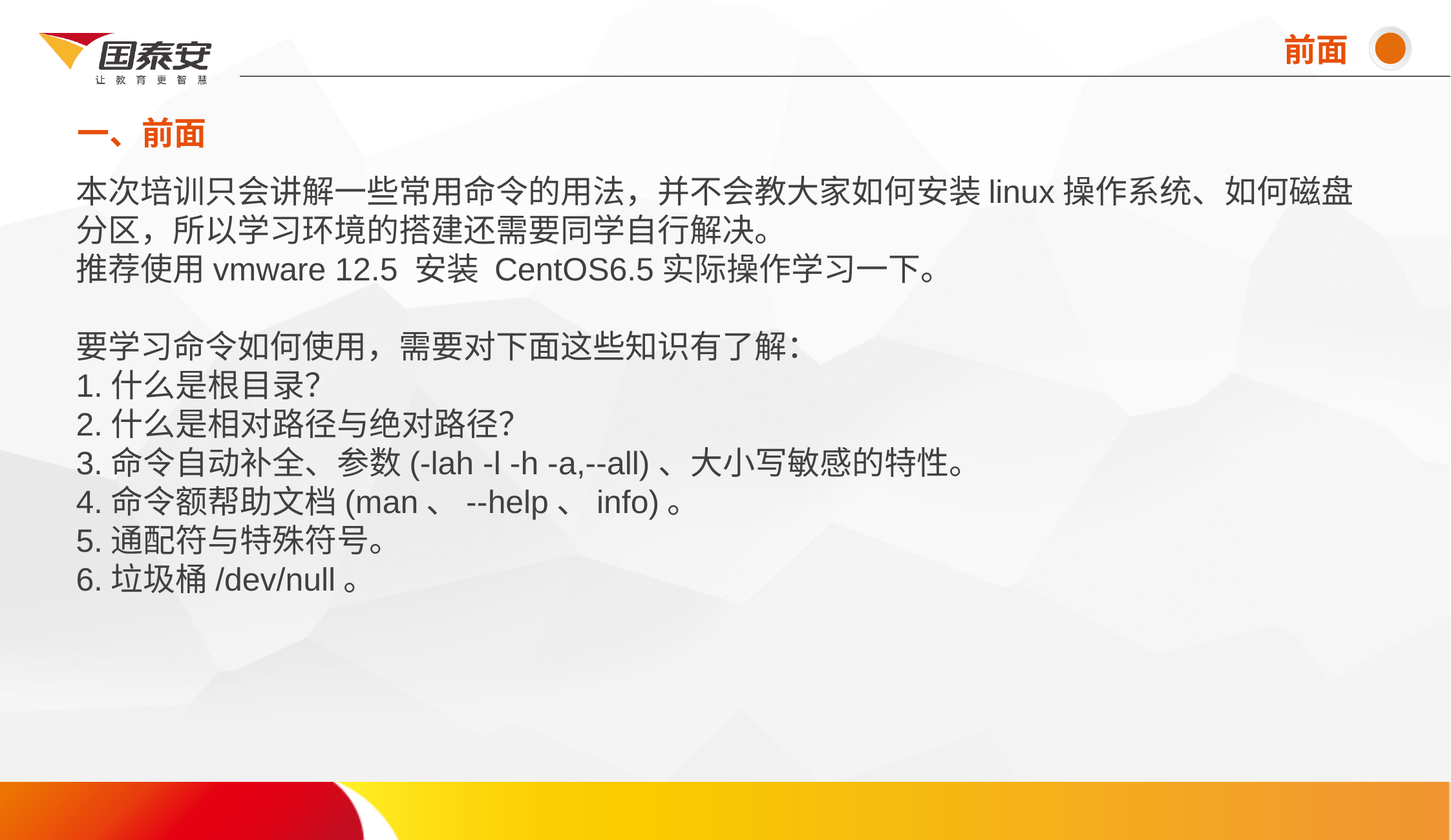

前面
一、前面
# 本次培训只会讲解一些常用命令的用法，并不会教大家如何安装linux操作系统、如何磁盘分区，所以学习环境的搭建还需要同学自行解决。 推荐使用vmware 12.5 安装 CentOS6.5实际操作学习一下。 要学习命令如何使用，需要对下面这些知识有了解： 1.什么是根目录？ 2.什么是相对路径与绝对路径？ 3.命令自动补全、参数(-lah -l -h -a,--all)、大小写敏感的特性。 4.命令额帮助文档(man、--help、info)。 5.通配符与特殊符号。 6.垃圾桶/dev/null。